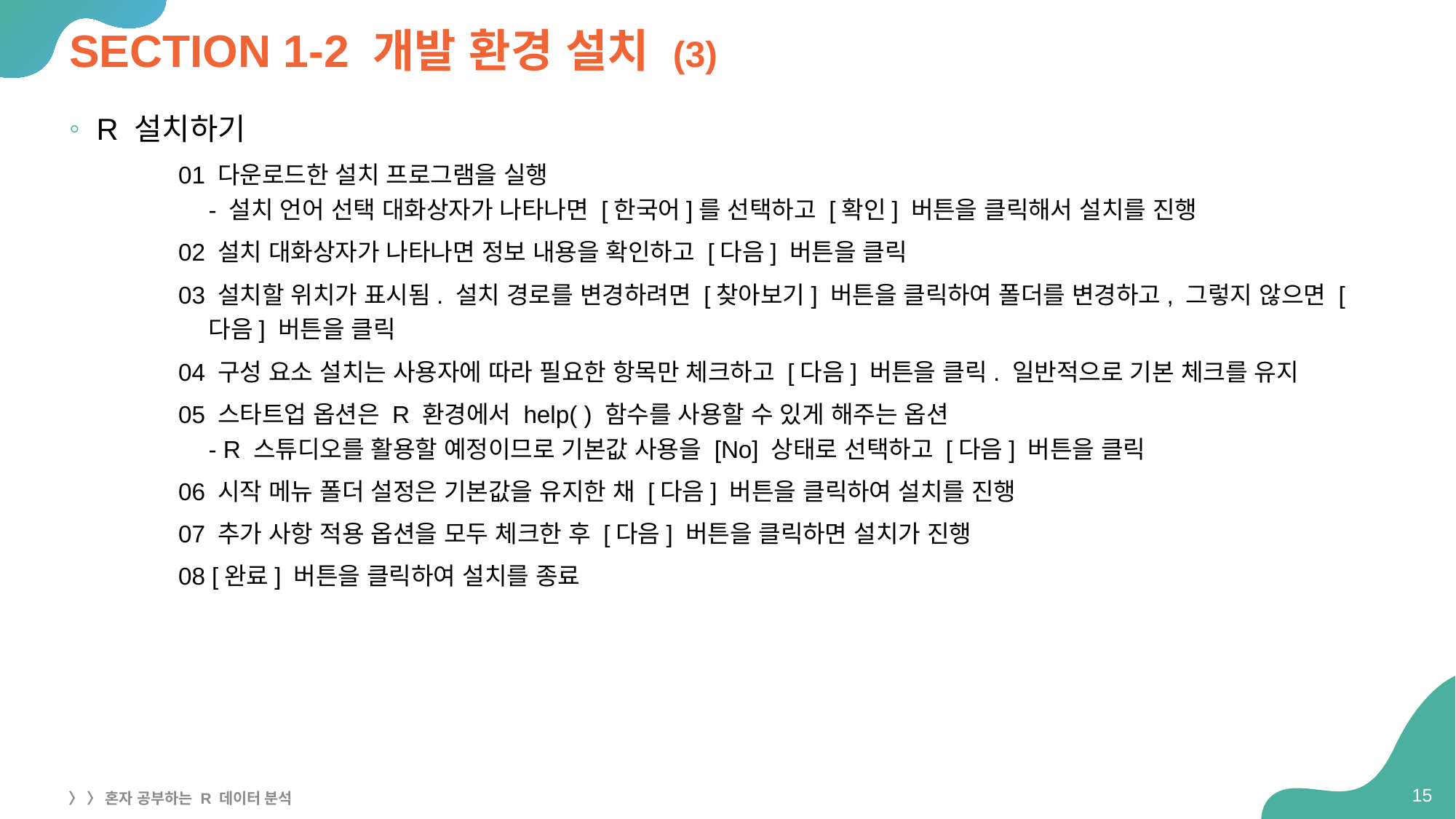

# SECTION 1-2 개발 환경 설치 (3)
R 설치하기
01 다운로드한 설치 프로그램을 실행
- 설치 언어 선택 대화상자가 나타나면 [한국어]를 선택하고 [확인] 버튼을 클릭해서 설치를 진행
02 설치 대화상자가 나타나면 정보 내용을 확인하고 [다음] 버튼을 클릭
03 설치할 위치가 표시됨. 설치 경로를 변경하려면 [찾아보기] 버튼을 클릭하여 폴더를 변경하고, 그렇지 않으면 [다음] 버튼을 클릭
04 구성 요소 설치는 사용자에 따라 필요한 항목만 체크하고 [다음] 버튼을 클릭. 일반적으로 기본 체크를 유지
05 스타트업 옵션은 R 환경에서 help( ) 함수를 사용할 수 있게 해주는 옵션
- R 스튜디오를 활용할 예정이므로 기본값 사용을 [No] 상태로 선택하고 [다음] 버튼을 클릭
06 시작 메뉴 폴더 설정은 기본값을 유지한 채 [다음] 버튼을 클릭하여 설치를 진행
07 추가 사항 적용 옵션을 모두 체크한 후 [다음] 버튼을 클릭하면 설치가 진행
08 [완료] 버튼을 클릭하여 설치를 종료
15
〉 〉 혼자 공부하는 R 데이터 분석